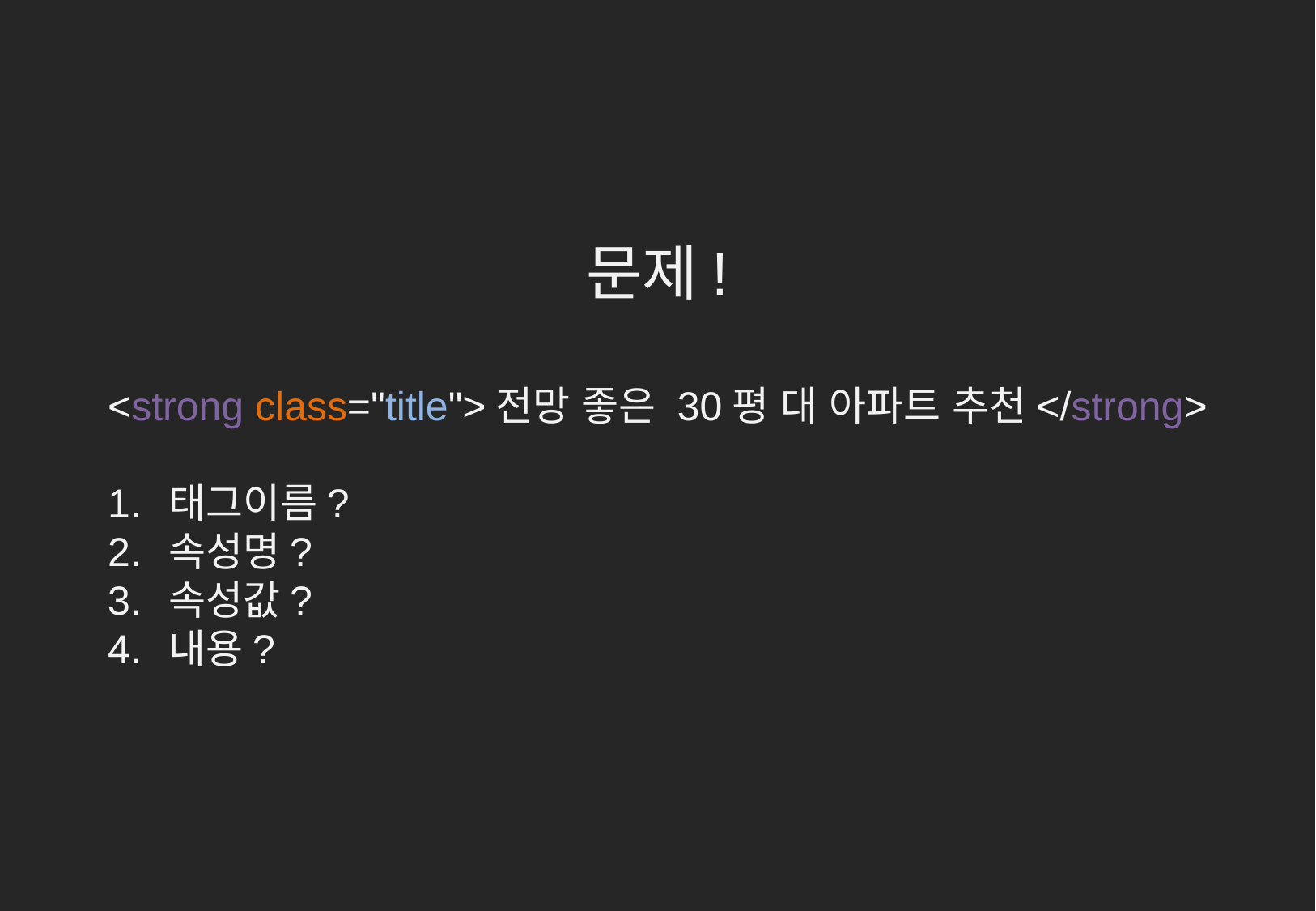

문제!

<strong class="title">전망 좋은 30평 대 아파트 추천</strong>

태그이름?
속성명?
속성값?
내용?